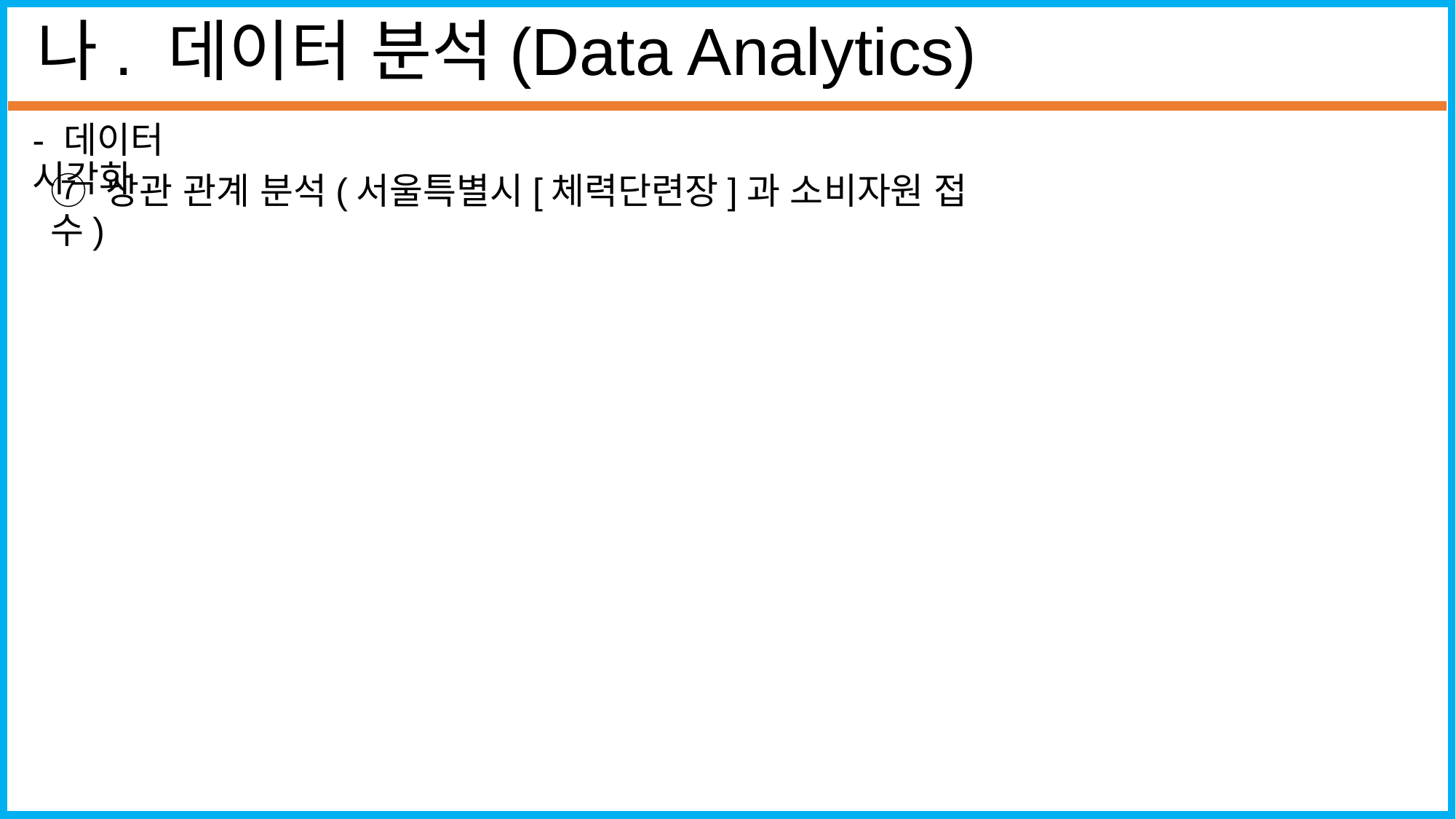

나. 데이터 분석(Data Analytics)
- 데이터 시각화
⑦ 상관 관계 분석(서울특별시[체력단련장]과 소비자원 접수)